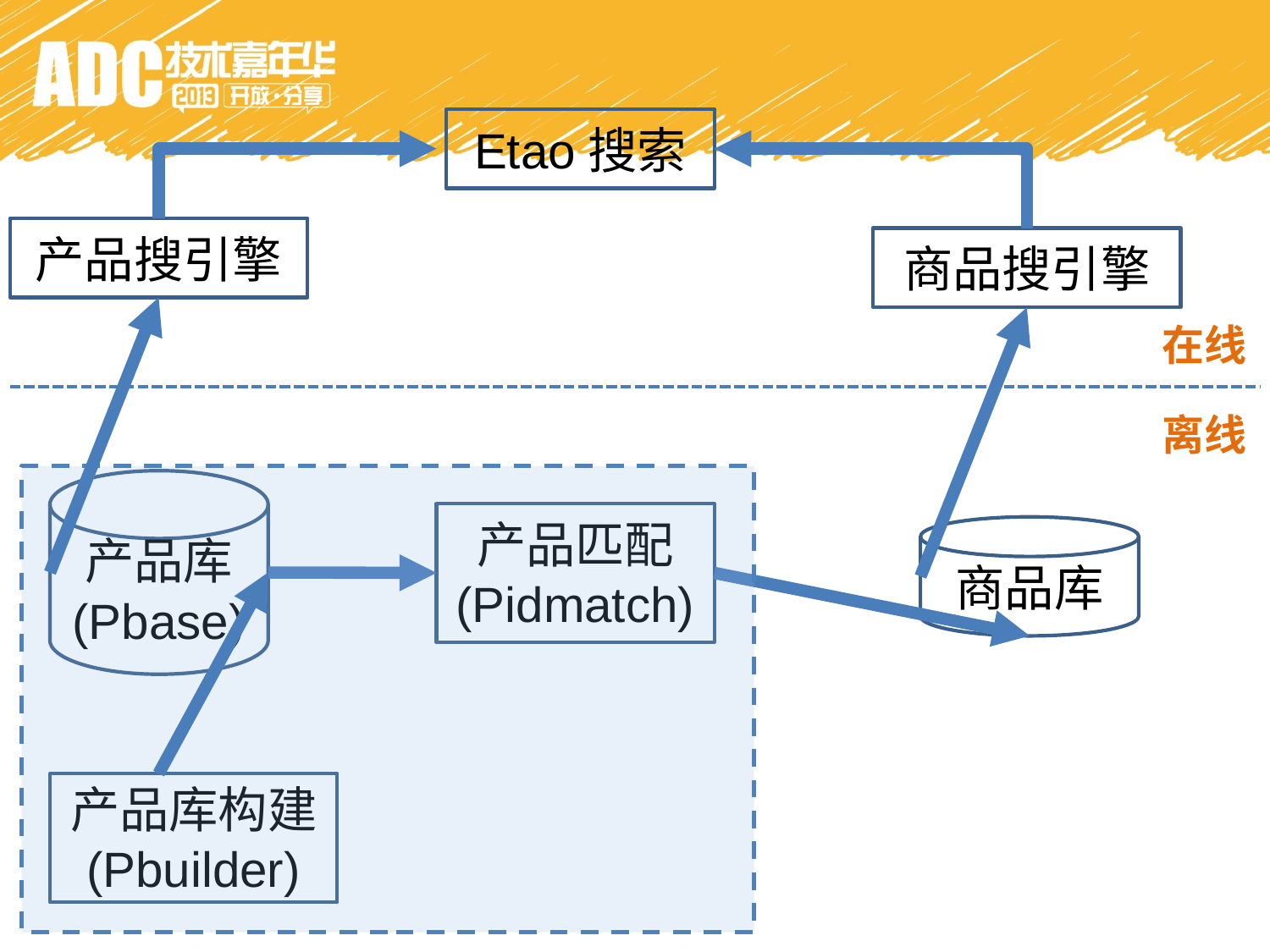

Etao搜索
产品搜引擎
商品搜引擎
在线
离线

产品库
(Pbase)
产品匹配
(Pidmatch)
商品库
产品库构建
(Pbuilder)